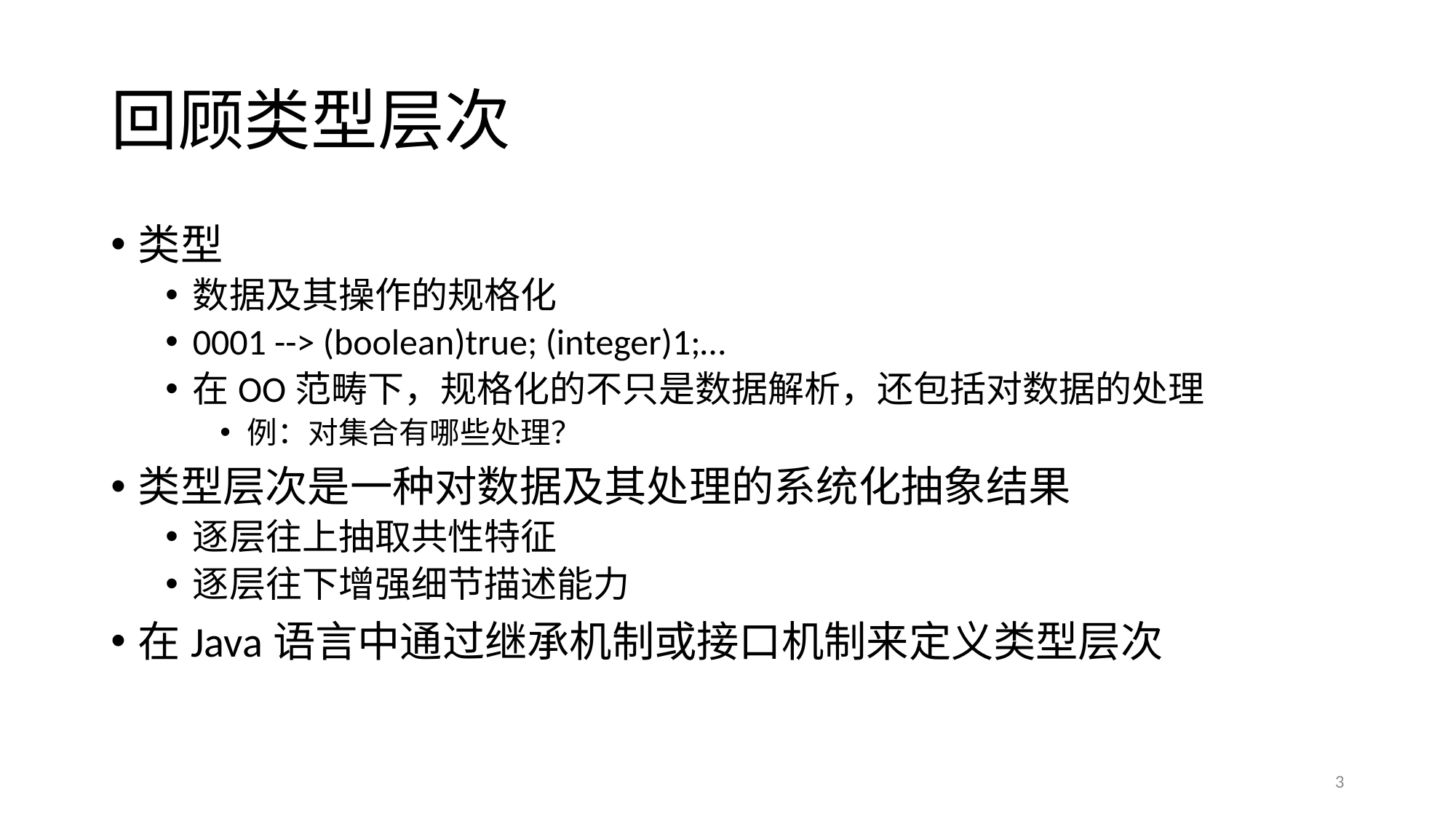

# 回顾类型层次
类型
数据及其操作的规格化
0001 --> (boolean)true; (integer)1;…
在OO范畴下，规格化的不只是数据解析，还包括对数据的处理
例：对集合有哪些处理？
类型层次是一种对数据及其处理的系统化抽象结果
逐层往上抽取共性特征
逐层往下增强细节描述能力
在Java语言中通过继承机制或接口机制来定义类型层次
3